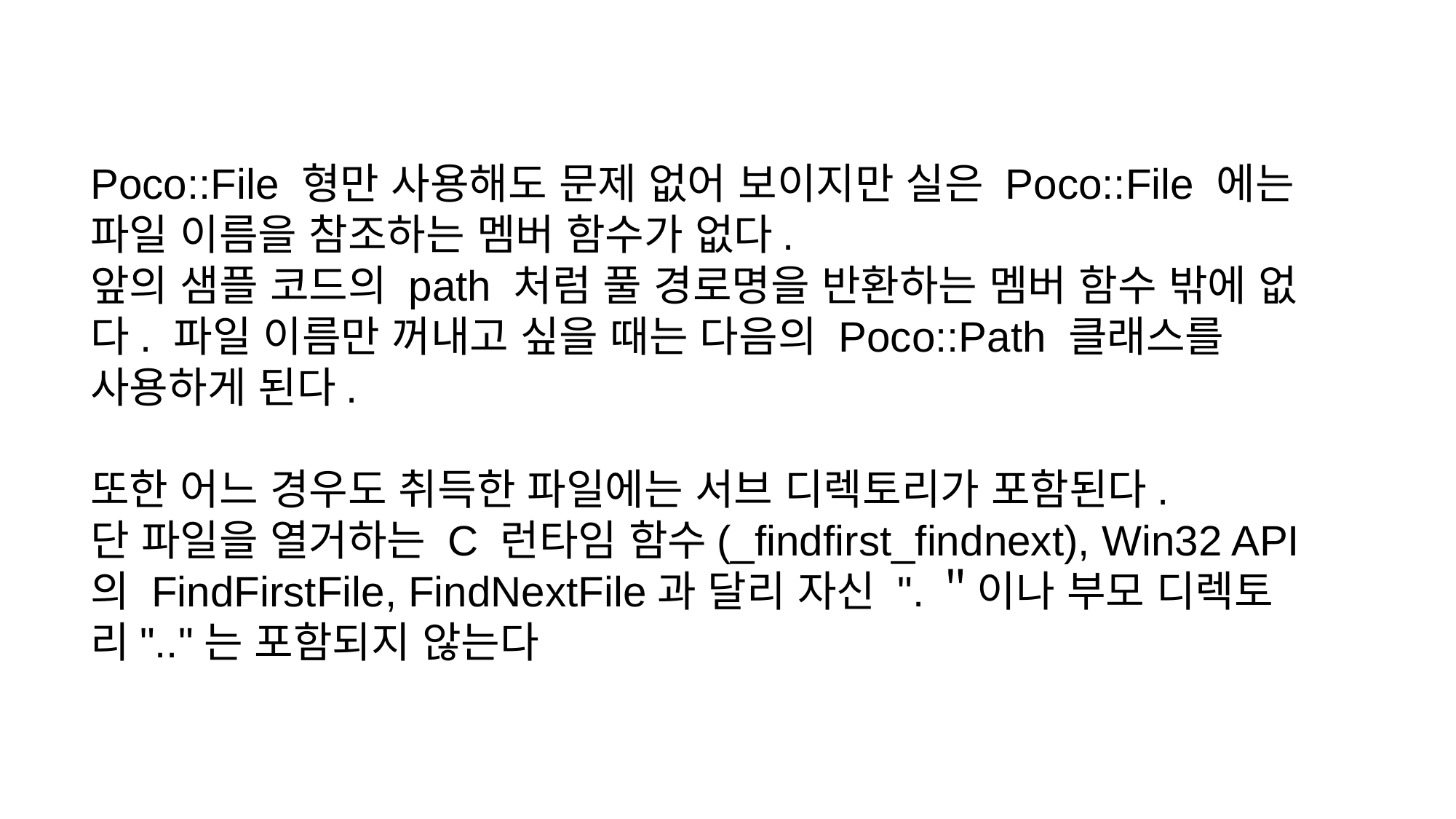

Poco::File 형만 사용해도 문제 없어 보이지만 실은 Poco::File 에는 파일 이름을 참조하는 멤버 함수가 없다.
앞의 샘플 코드의 path 처럼 풀 경로명을 반환하는 멤버 함수 밖에 없다. 파일 이름만 꺼내고 싶을 때는 다음의 Poco::Path 클래스를 사용하게 된다.

또한 어느 경우도 취득한 파일에는 서브 디렉토리가 포함된다.
단 파일을 열거하는 C 런타임 함수(_findfirst_findnext), Win32 API의 FindFirstFile, FindNextFile과 달리 자신 ".＂이나 부모 디렉토리".."는 포함되지 않는다